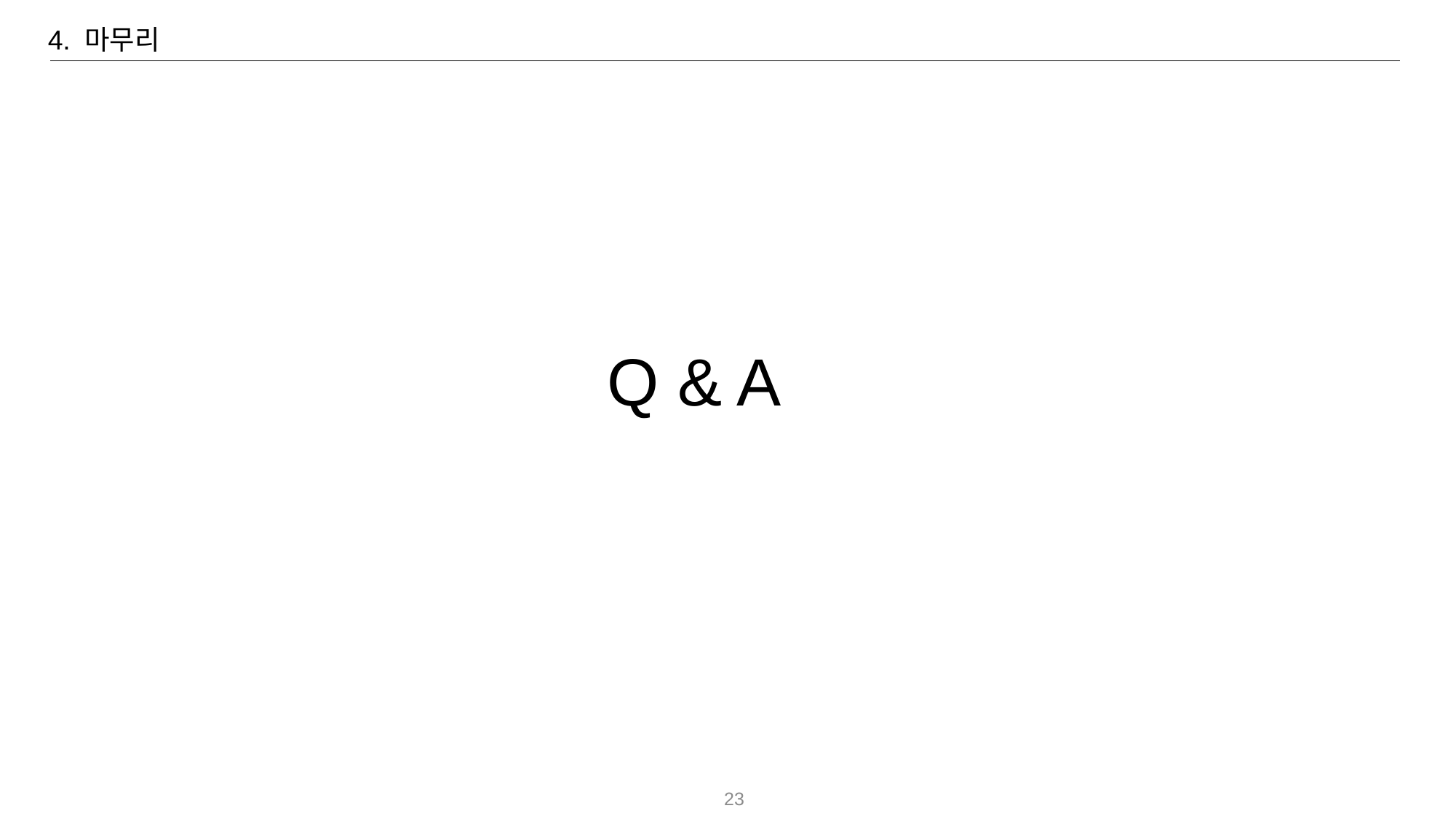

# 4. 마무리
Q & A
23